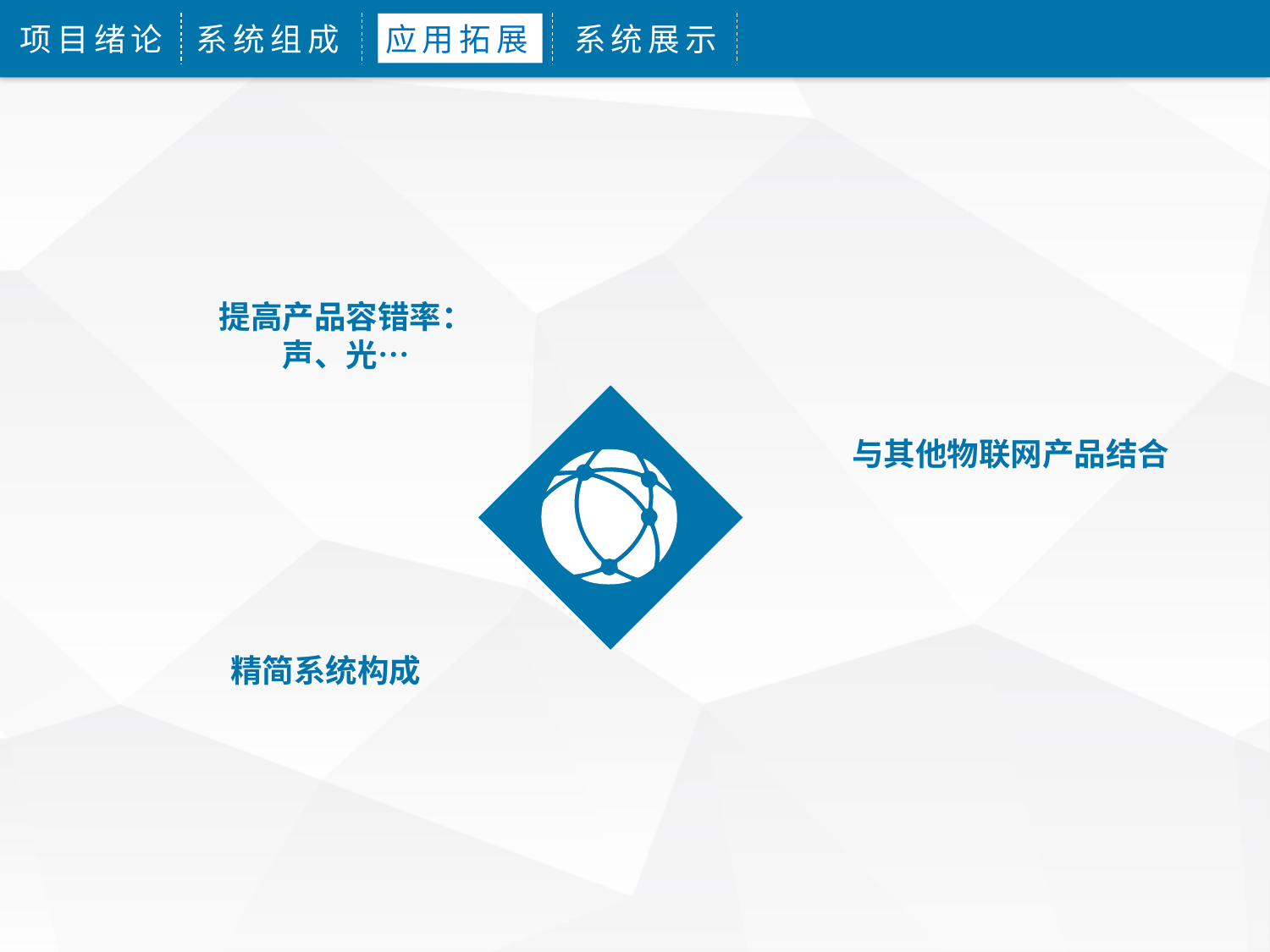

系统组成
应用拓展
系统展示

项目绪论
提高产品容错率：
声、光…

与其他物联网产品结合

精简系统构成